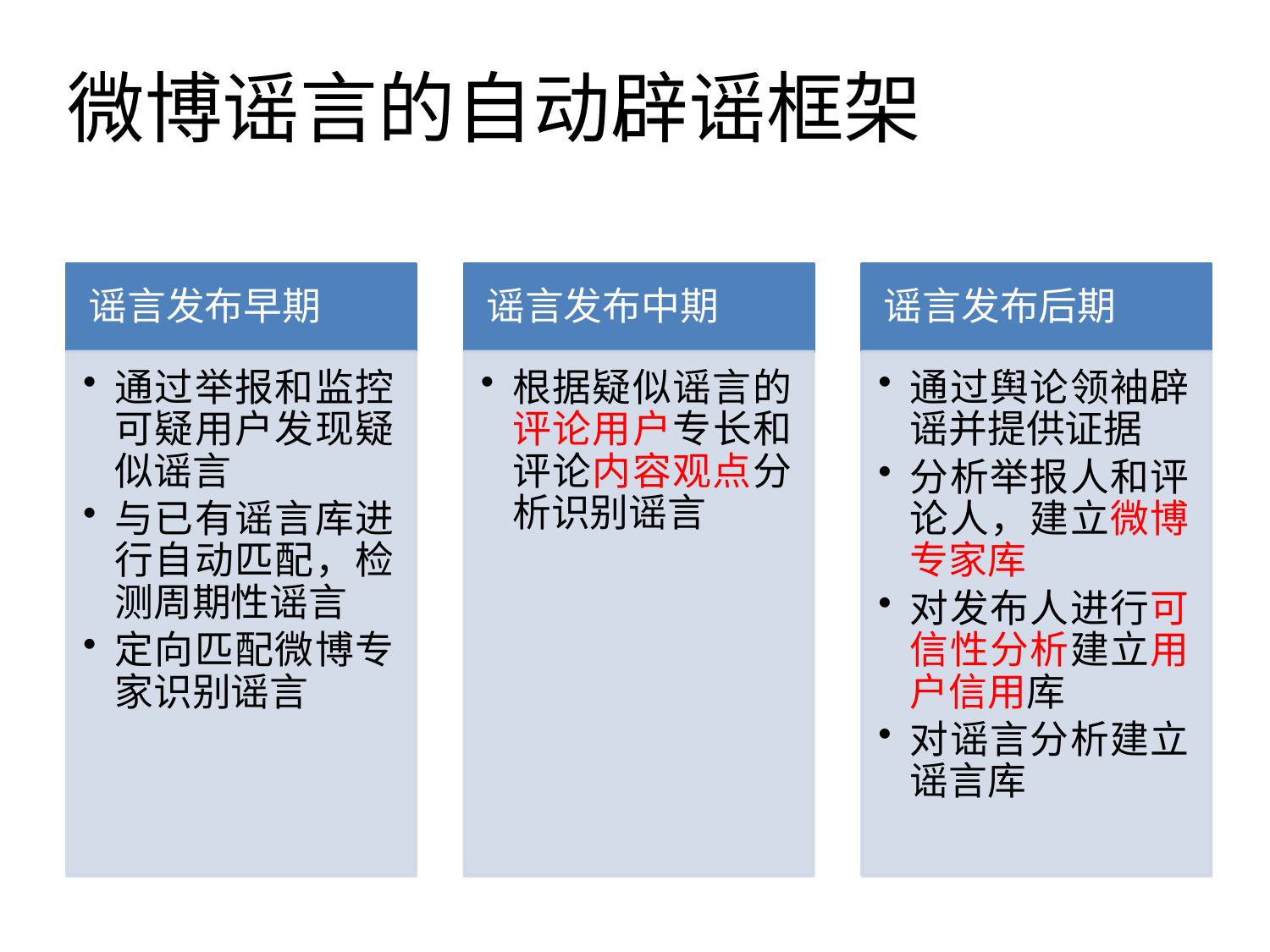

# 微博谣言的自动辟谣框架
谣言发布早期
通过举报和监控可疑用户发现疑似谣言
与已有谣言库进行自动匹配，检测周期性谣言
定向匹配微博专家识别谣言
谣言发布中期
根据疑似谣言的评论用户专长和评论内容观点分析识别谣言

谣言发布后期
通过舆论领袖辟谣并提供证据
分析举报人和评论人，建立微博专家库
对发布人进行可信性分析建立用户信用库
对谣言分析建立谣言库